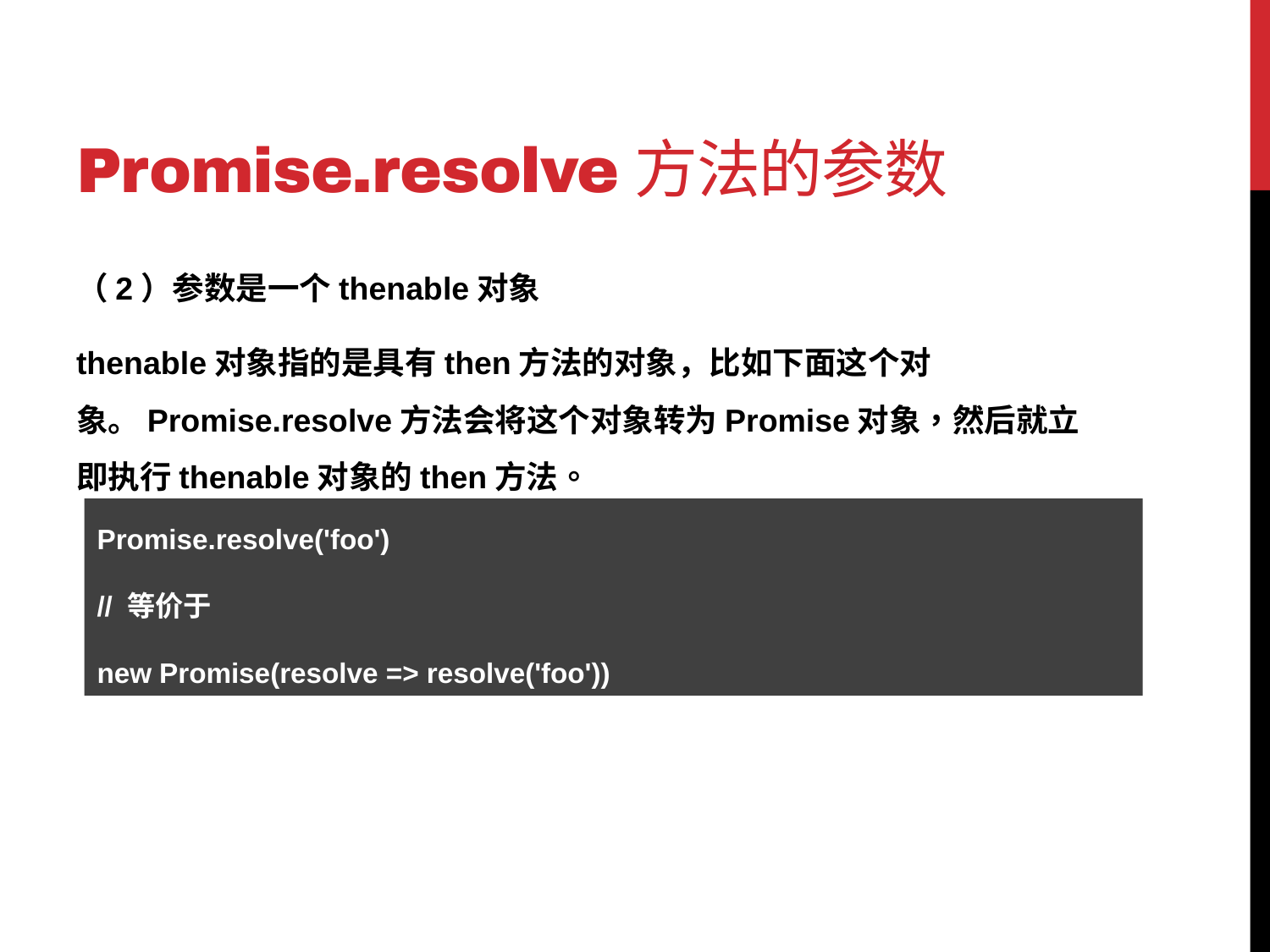

# Promise.resolve方法的参数
（2）参数是一个thenable对象
thenable对象指的是具有then方法的对象，比如下面这个对象。Promise.resolve方法会将这个对象转为Promise对象，然后就立即执行thenable对象的then方法。

Promise.resolve('foo')
// 等价于
new Promise(resolve => resolve('foo'))